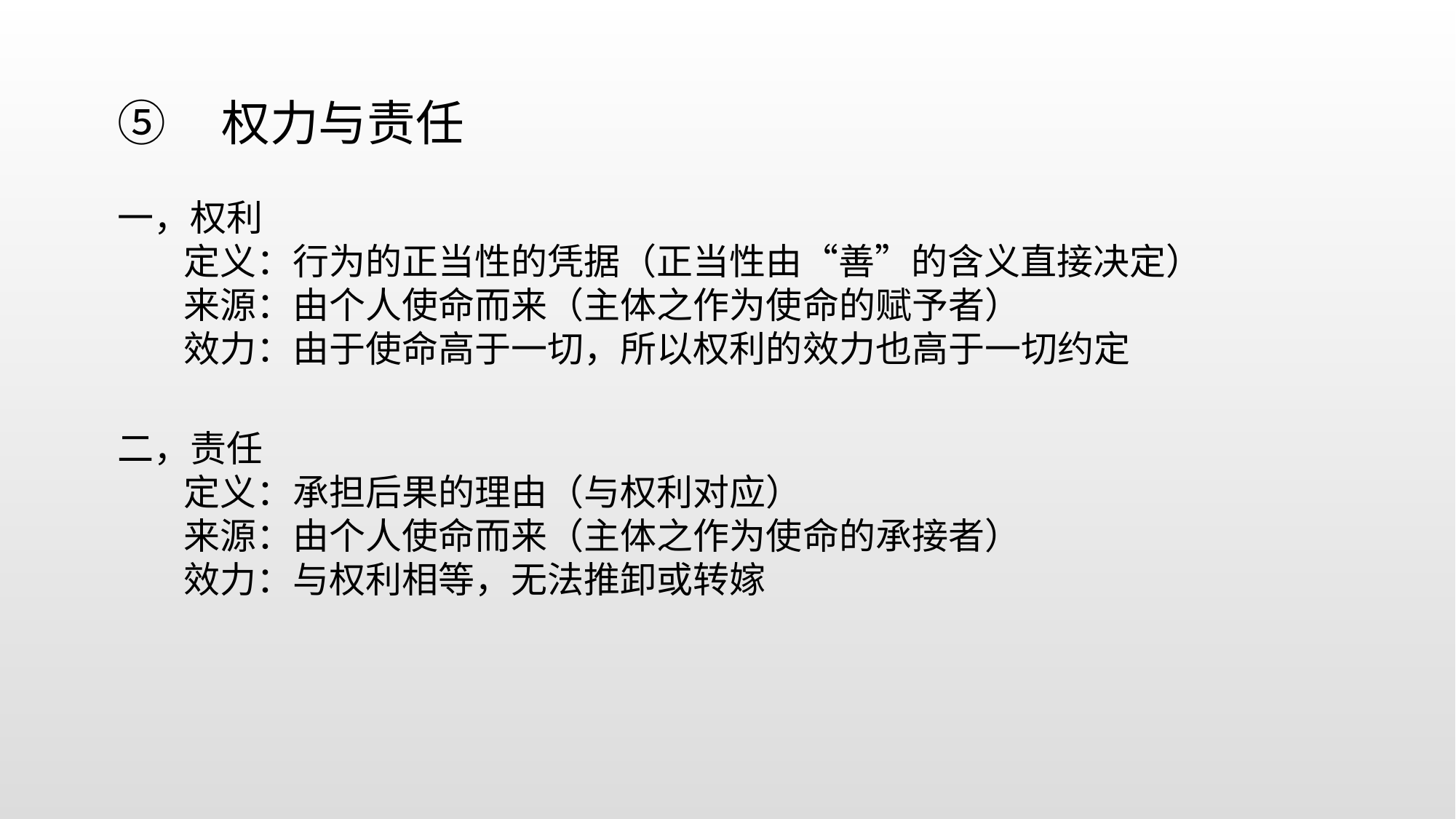

⑤    权力与责任
一，权利
       定义：行为的正当性的凭据（正当性由“善”的含义直接决定）
       来源：由个人使命而来（主体之作为使命的赋予者）
       效力：由于使命高于一切，所以权利的效力也高于一切约定

二，责任
       定义：承担后果的理由（与权利对应）
       来源：由个人使命而来（主体之作为使命的承接者）
       效力：与权利相等，无法推卸或转嫁